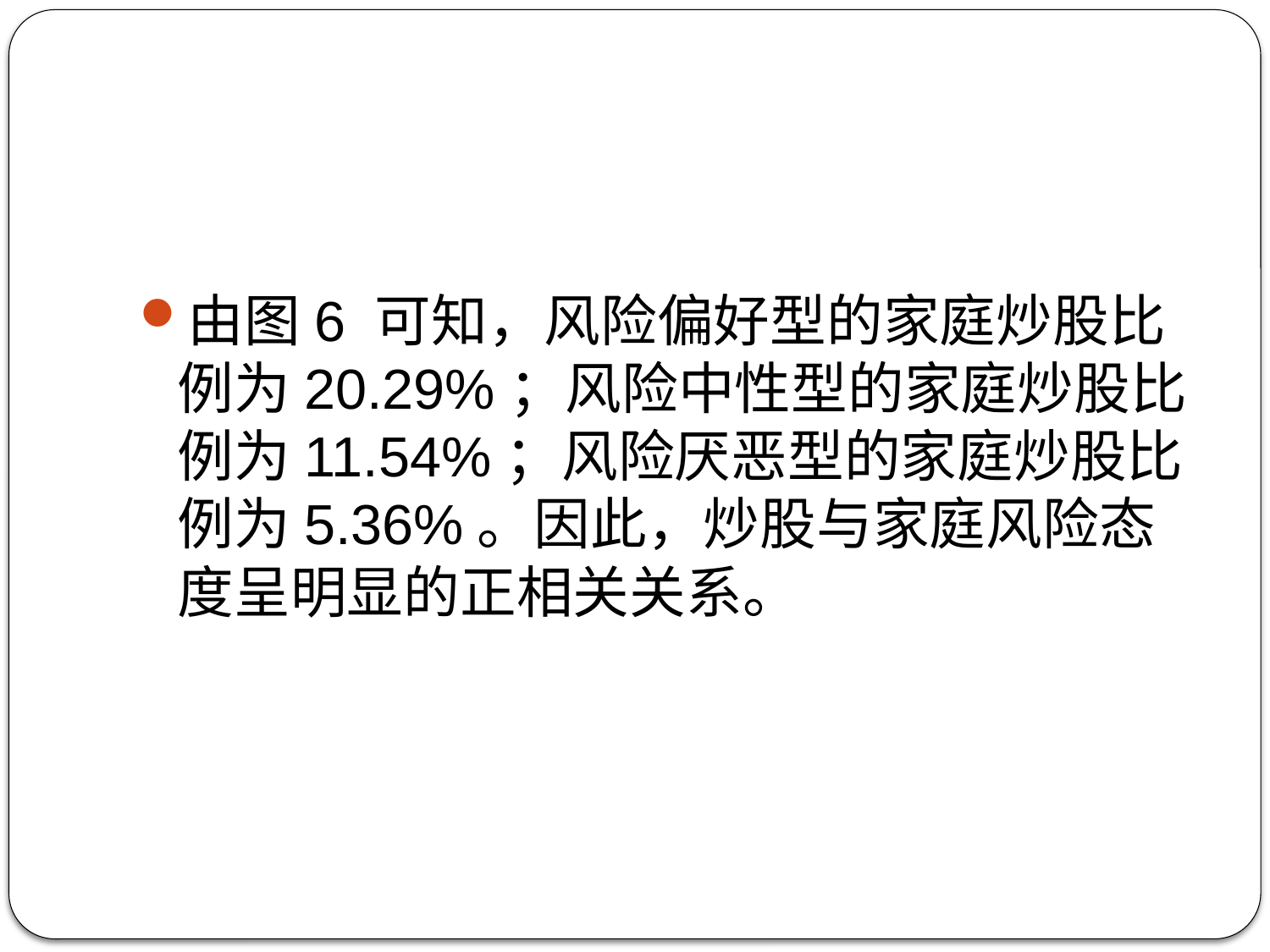

由图6 可知，风险偏好型的家庭炒股比例为20.29%；风险中性型的家庭炒股比例为11.54%；风险厌恶型的家庭炒股比例为5.36%。因此，炒股与家庭风险态度呈明显的正相关关系。
32